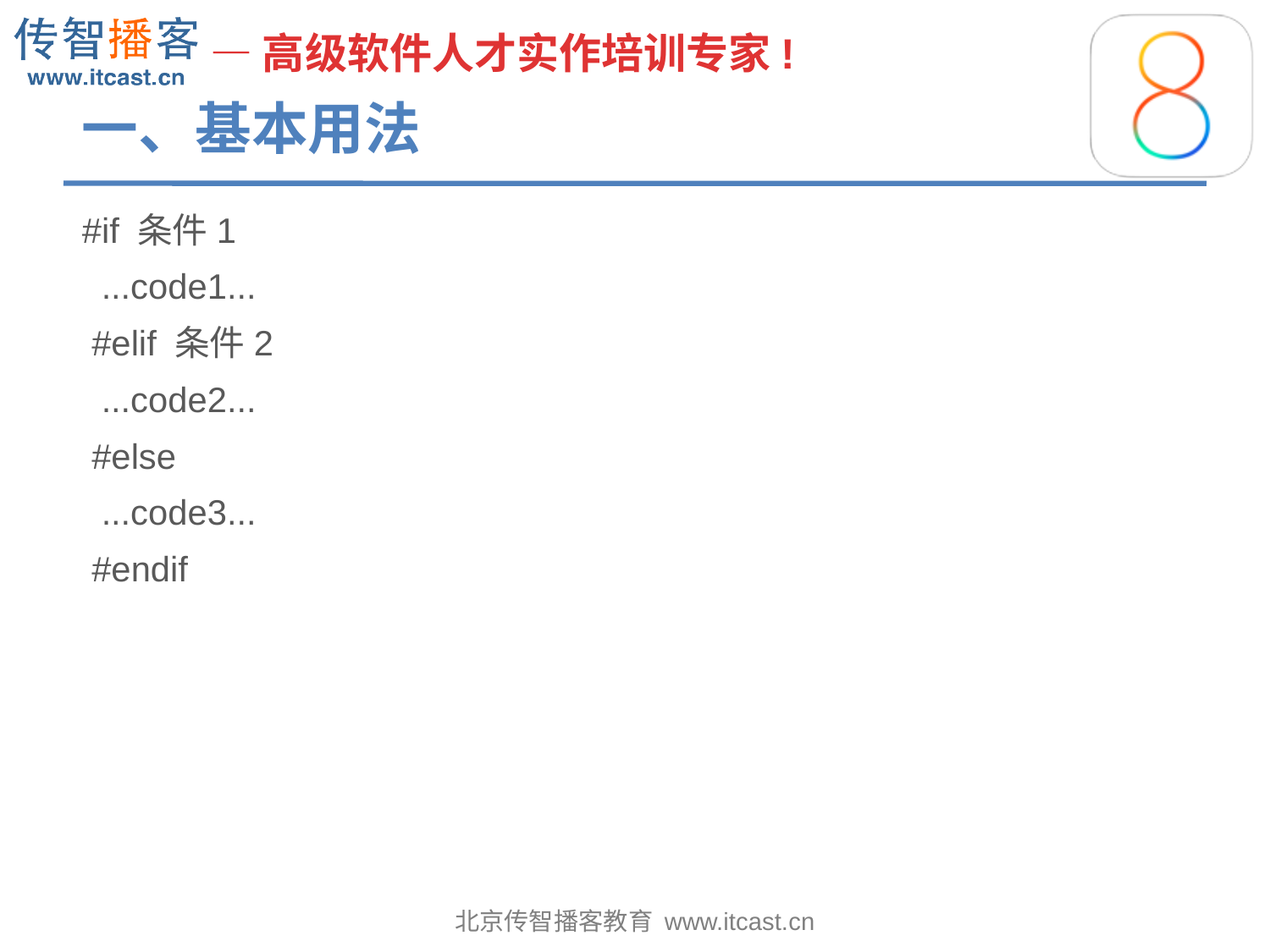

# 一、基本用法
#if 条件1
  ...code1...
 #elif 条件2
  ...code2...
 #else
  ...code3...
 #endif